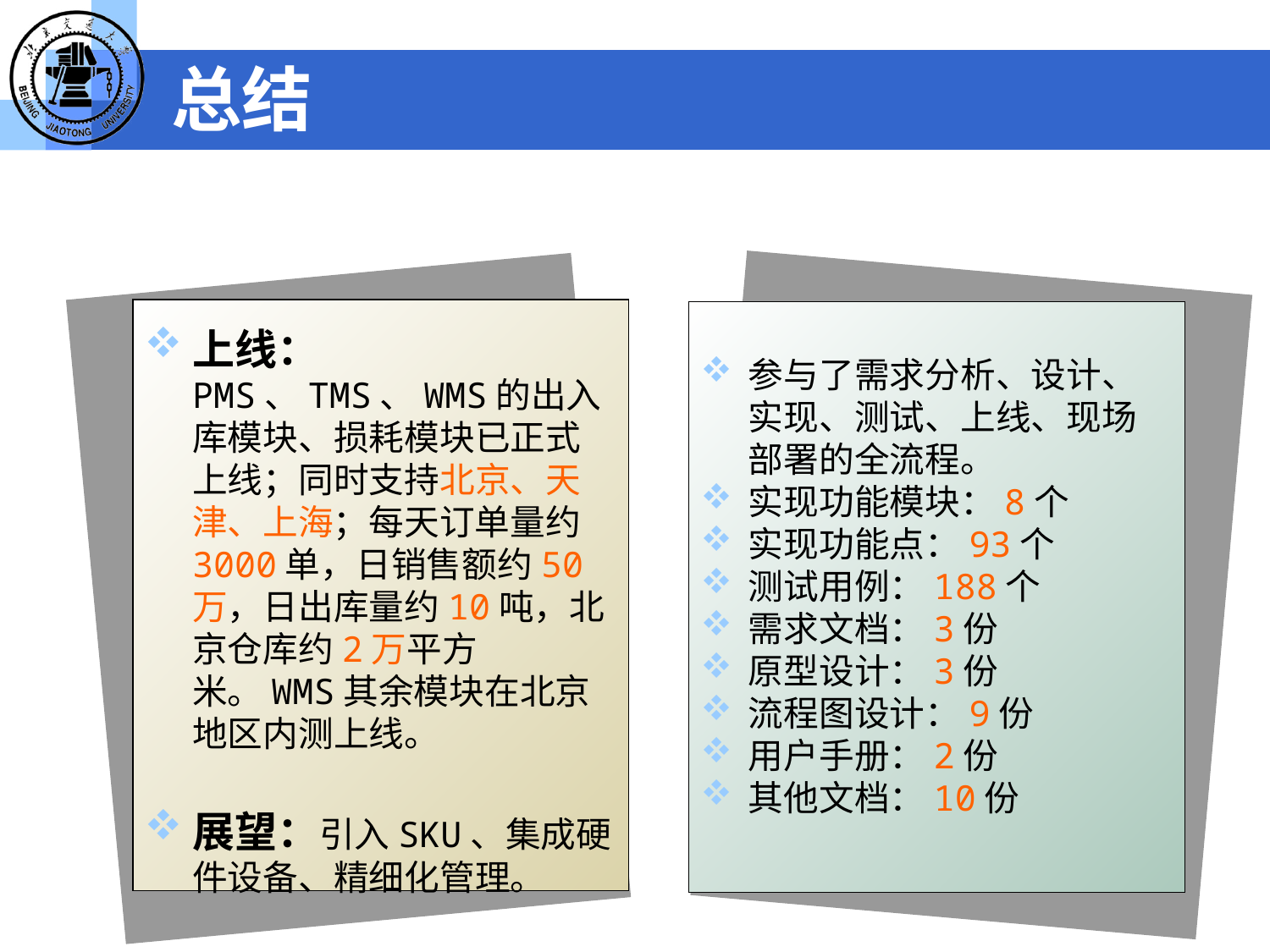

# 总结

上线：PMS、TMS、WMS的出入库模块、损耗模块已正式上线；同时支持北京、天津、上海；每天订单量约3000单，日销售额约50万，日出库量约10吨，北京仓库约2万平方米。WMS其余模块在北京地区内测上线。

展望：引入SKU、集成硬件设备、精细化管理。
参与了需求分析、设计、实现、测试、上线、现场部署的全流程。
实现功能模块：8个
实现功能点：93个
测试用例：188个
需求文档：3份
原型设计：3份
流程图设计：9份
用户手册：2份
其他文档：10份